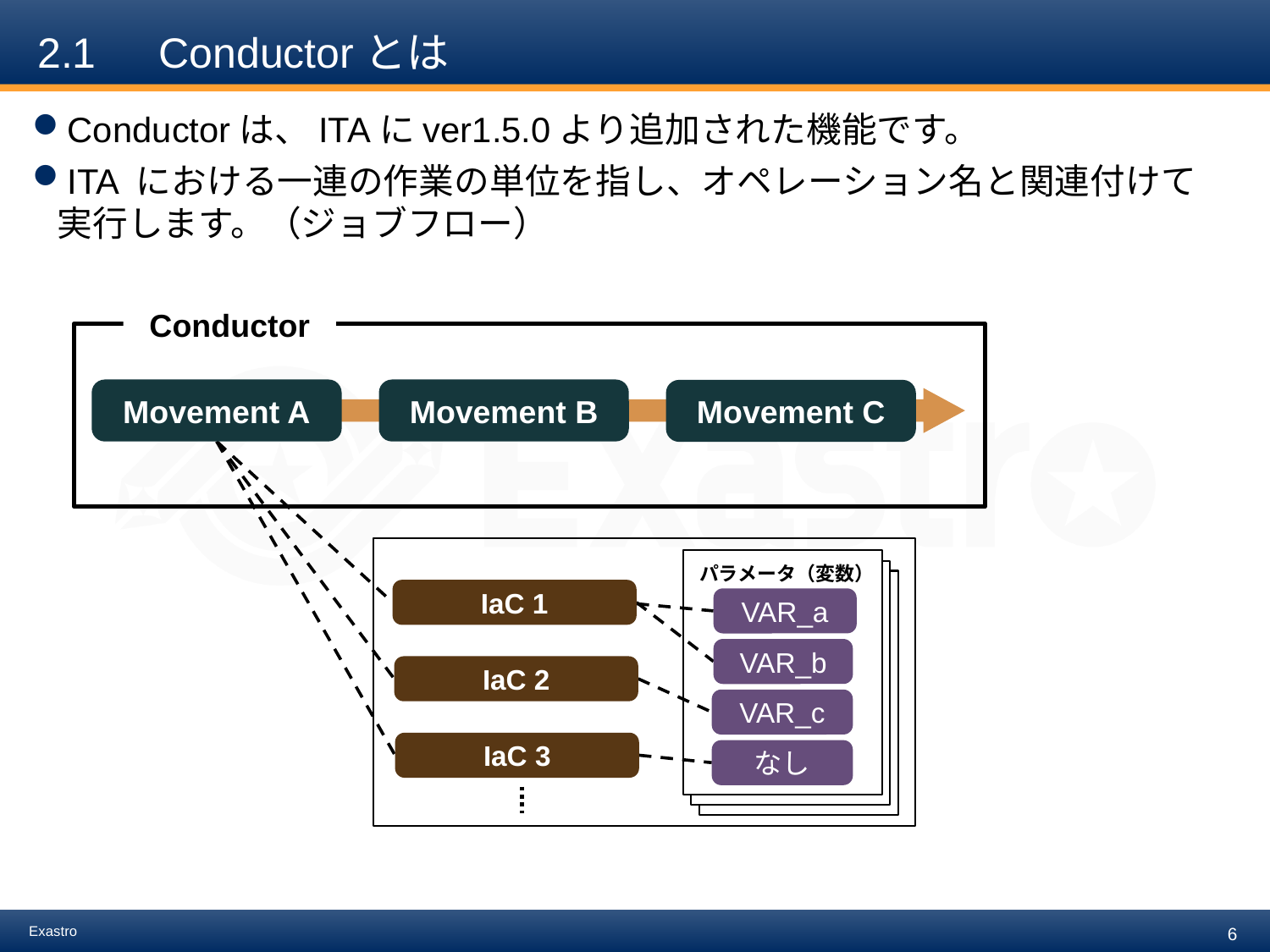

2.1　Conductorとは

Conductorは、ITAにver1.5.0より追加された機能です。
ITA における一連の作業の単位を指し、オペレーション名と関連付けて実行します。（ジョブフロー）

# 1.1　Ansible driverについて　X/X
Conductor

Movement A
Movement B
Movement C

パラメータ（変数）

IaC 1
VAR_a
VAR_b
IaC 2
VAR_c
IaC 3
なし